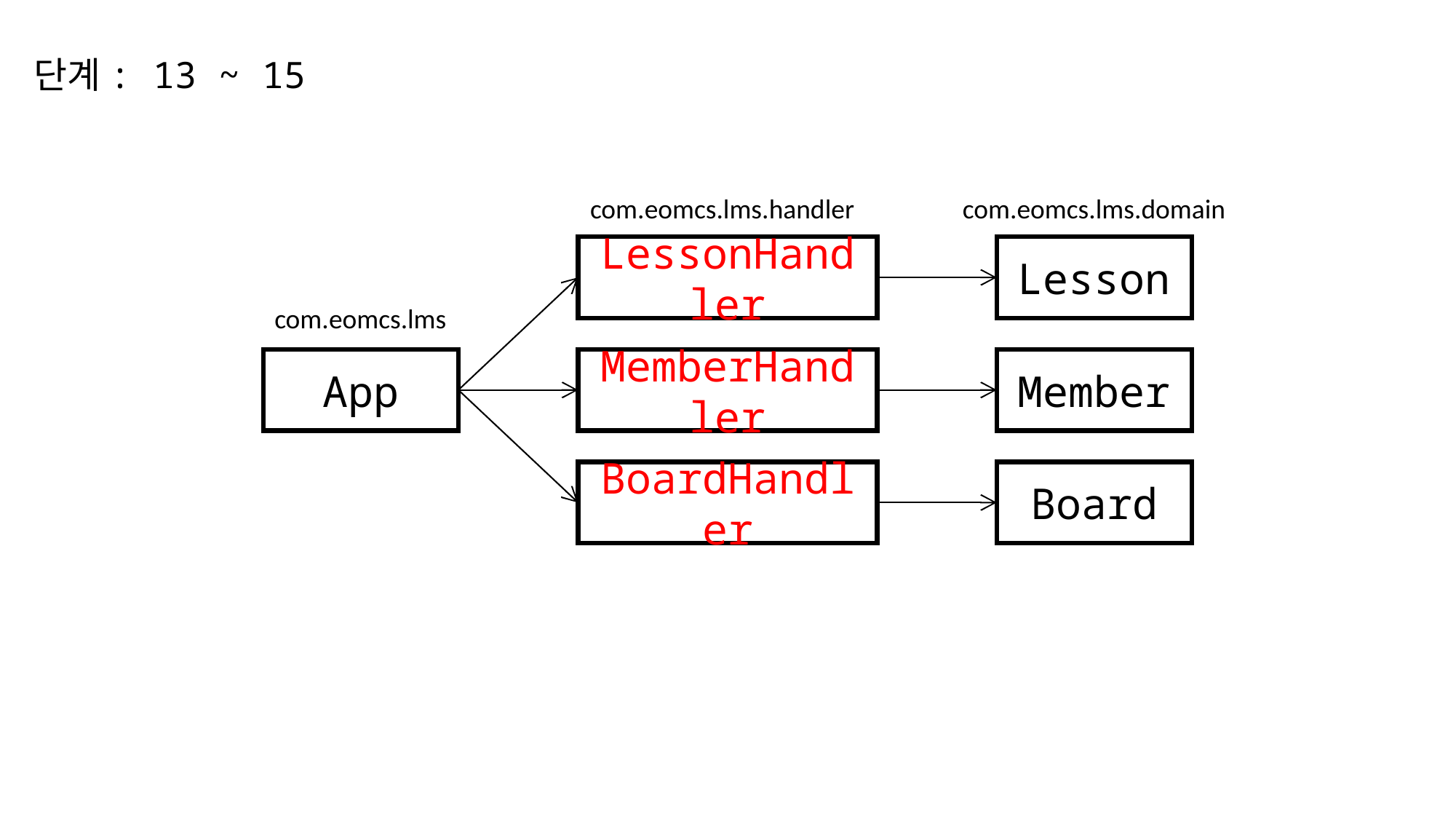

단계: 13 ~ 15
com.eomcs.lms.handler
com.eomcs.lms.domain
LessonHandler
Lesson
com.eomcs.lms
App
MemberHandler
Member
BoardHandler
Board